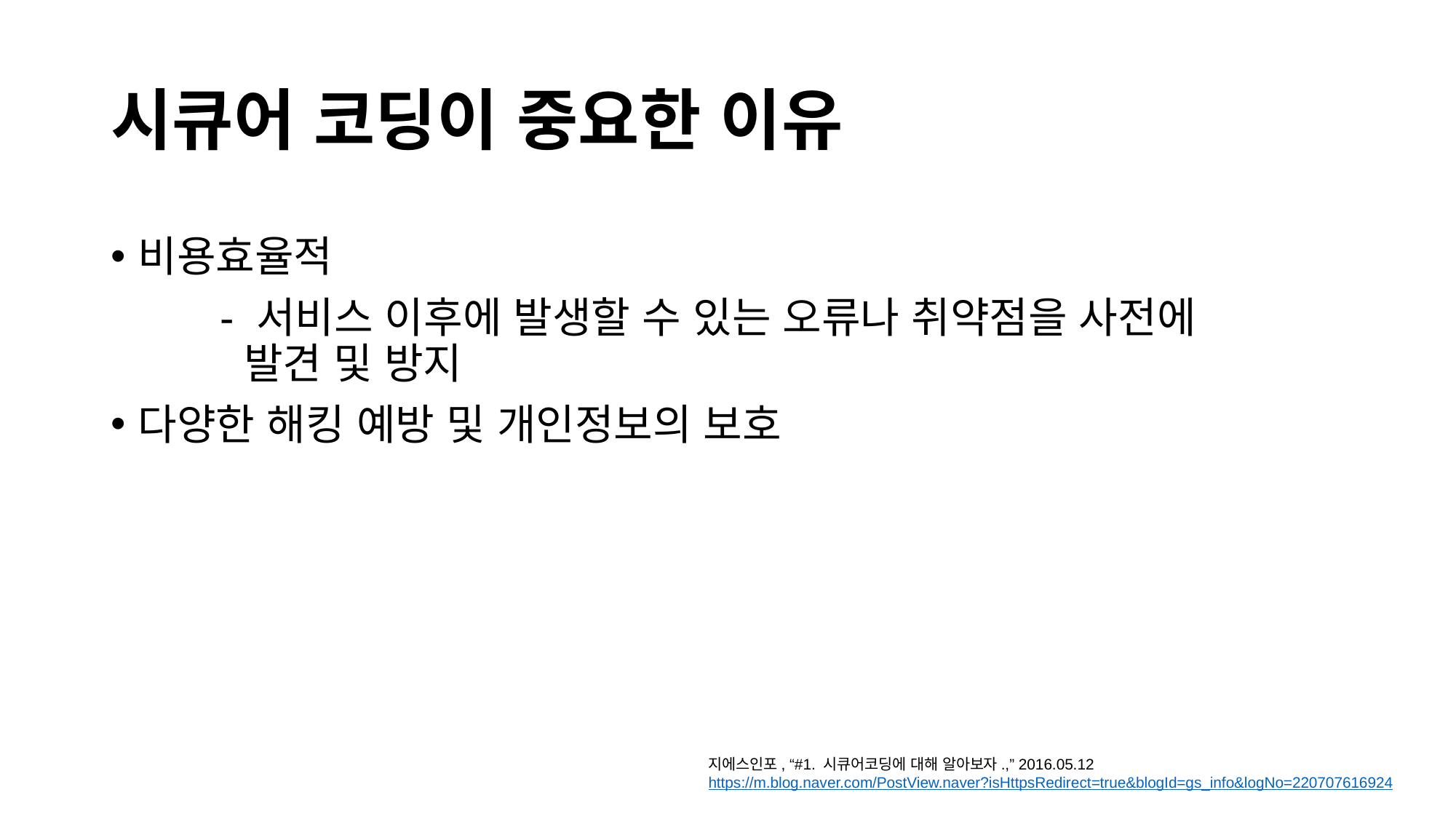

# 시큐어 코딩이 중요한 이유
비용효율적
	- 서비스 이후에 발생할 수 있는 오류나 취약점을 사전에 	 	  발견 및 방지
다양한 해킹 예방 및 개인정보의 보호
지에스인포, “#1. 시큐어코딩에 대해 알아보자.,” 2016.05.12 https://m.blog.naver.com/PostView.naver?isHttpsRedirect=true&blogId=gs_info&logNo=220707616924